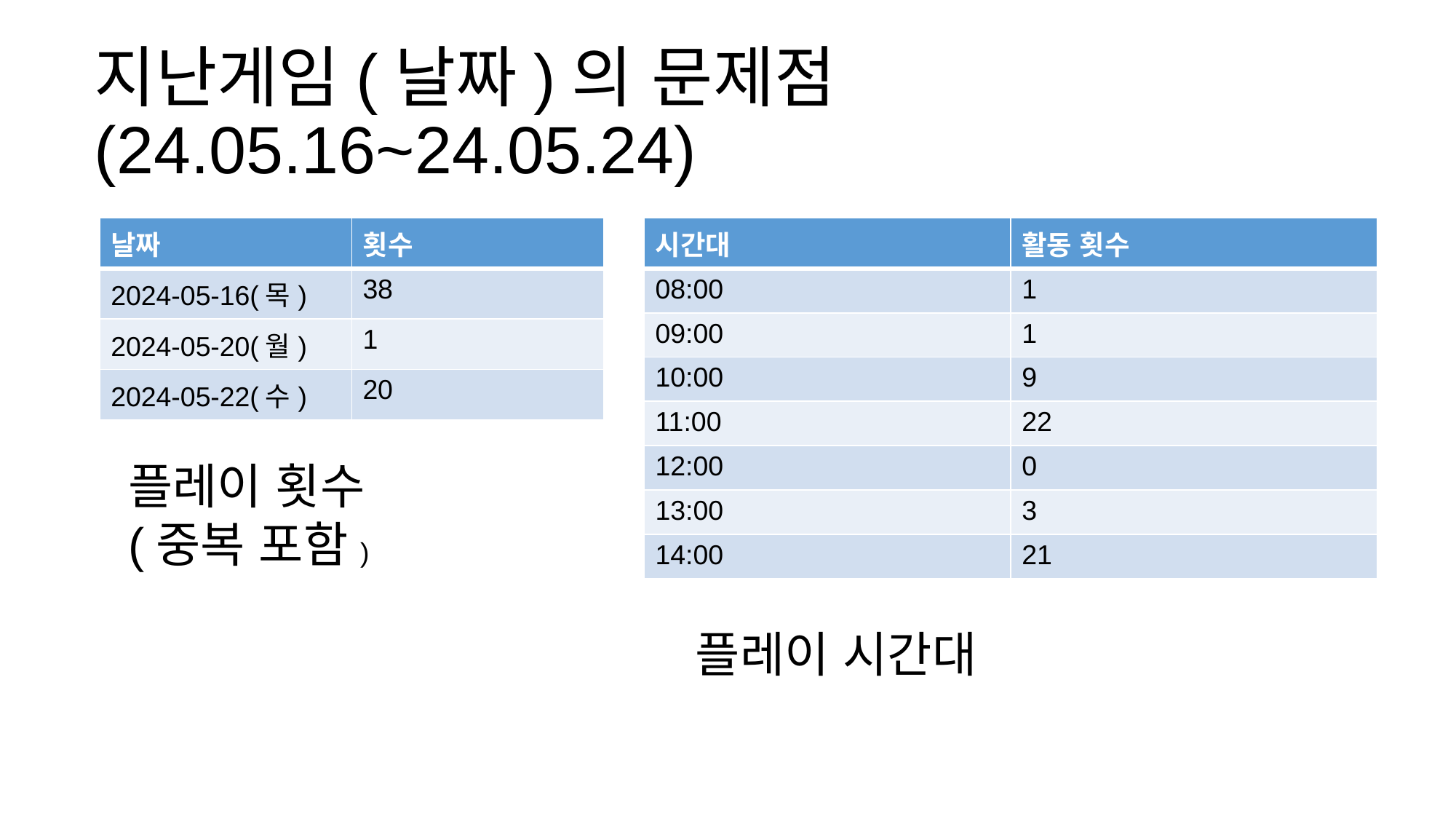

# 지난게임(날짜)의 문제점(24.05.16~24.05.24)
| 날짜 | 횟수 |
| --- | --- |
| 2024-05-16(목) | 38 |
| 2024-05-20(월) | 1 |
| 2024-05-22(수) | 20 |
| 시간대 | 활동 횟수 |
| --- | --- |
| 08:00 | 1 |
| 09:00 | 1 |
| 10:00 | 9 |
| 11:00 | 22 |
| 12:00 | 0 |
| 13:00 | 3 |
| 14:00 | 21 |
플레이 횟수
(중복 포함)
플레이 시간대